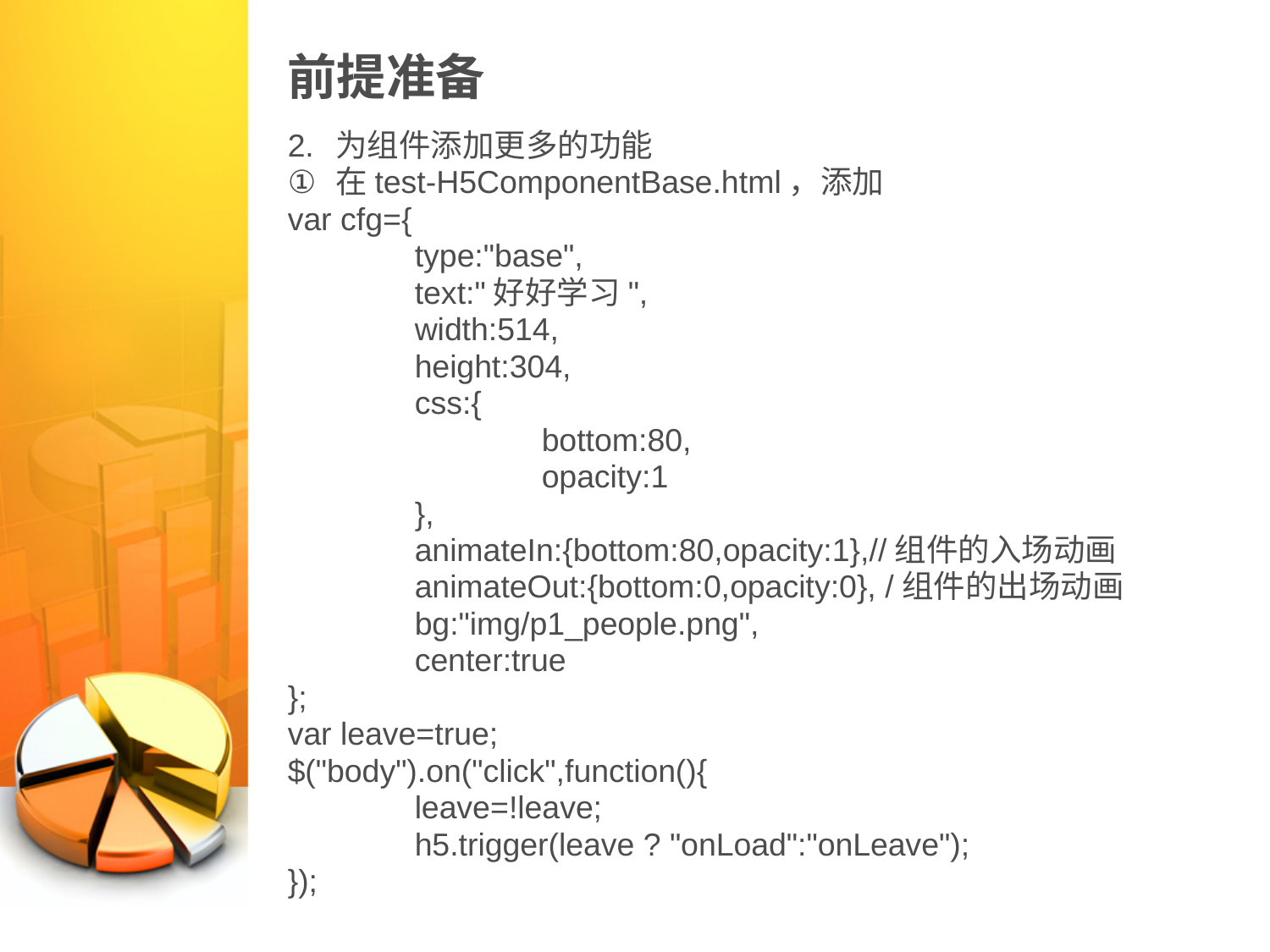

# 前提准备
为组件添加更多的功能
在test-H5ComponentBase.html，添加
var cfg={
	type:"base",
	text:"好好学习",
	width:514,
	height:304,
	css:{
		bottom:80,
		opacity:1
	},
	animateIn:{bottom:80,opacity:1},//组件的入场动画
	animateOut:{bottom:0,opacity:0}, /组件的出场动画
	bg:"img/p1_people.png",
	center:true
};
var leave=true;
$("body").on("click",function(){
	leave=!leave;
	h5.trigger(leave ? "onLoad":"onLeave");
});
PPT模板下载：www.1ppt.com/moban/     行业PPT模板：www.1ppt.com/hangye/
节日PPT模板：www.1ppt.com/jieri/           PPT素材下载：www.1ppt.com/sucai/
PPT背景图片：www.1ppt.com/beijing/      PPT图表下载：www.1ppt.com/tubiao/
优秀PPT下载：www.1ppt.com/xiazai/        PPT教程： www.1ppt.com/powerpoint/
Word教程： www.1ppt.com/word/              Excel教程：www.1ppt.com/excel/
资料下载：www.1ppt.com/ziliao/                PPT课件下载：www.1ppt.com/kejian/
范文下载：www.1ppt.com/fanwen/             试卷下载：www.1ppt.com/shiti/
教案下载：www.1ppt.com/jiaoan/        PPT论坛：www.1ppt.cn